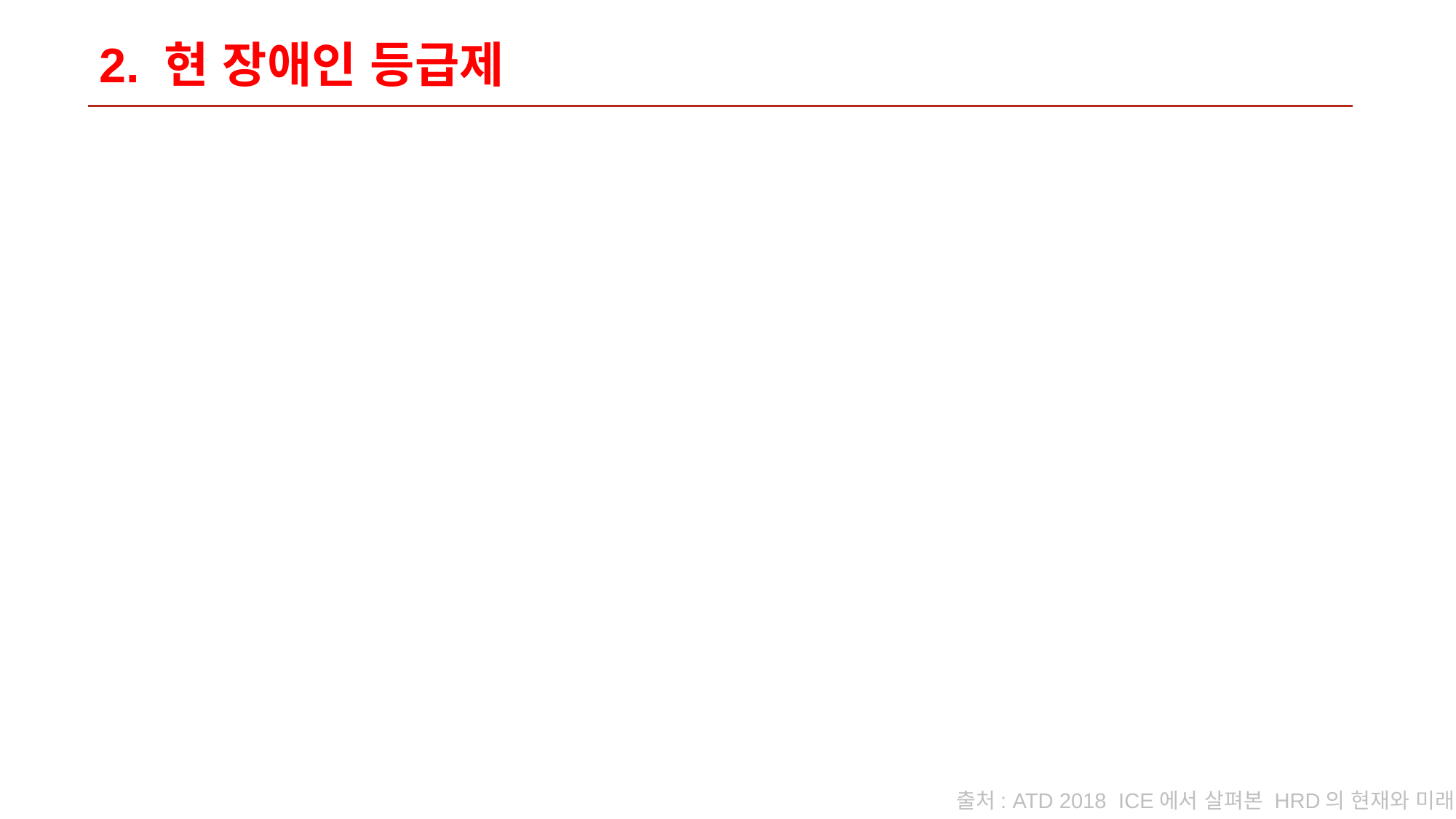

2. 현 장애인 등급제

목차
출처: ATD 2018  ICE에서 살펴본 HRD의 현재와 미래